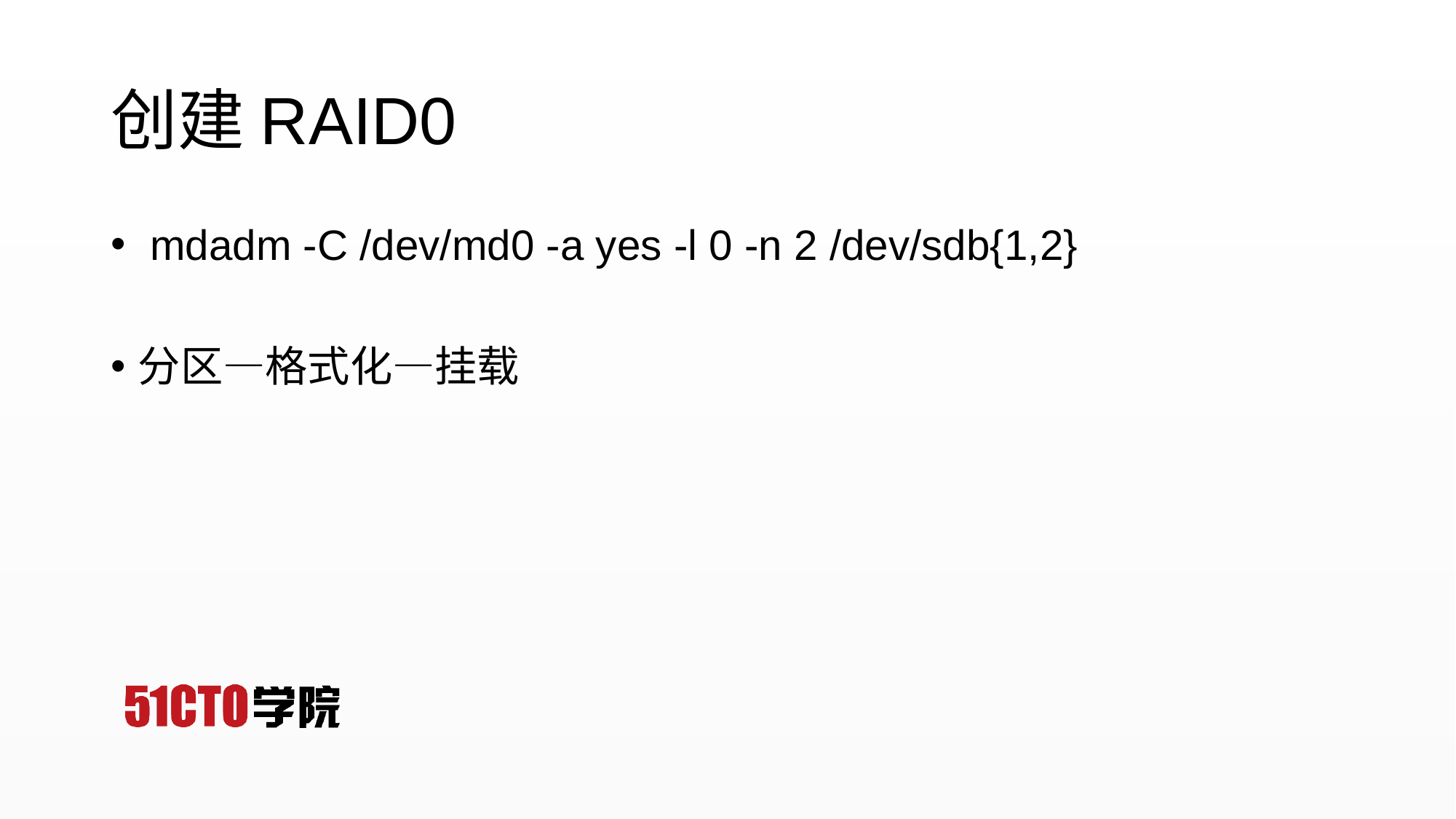

# 创建RAID0
 mdadm -C /dev/md0 -a yes -l 0 -n 2 /dev/sdb{1,2}

分区—格式化—挂载